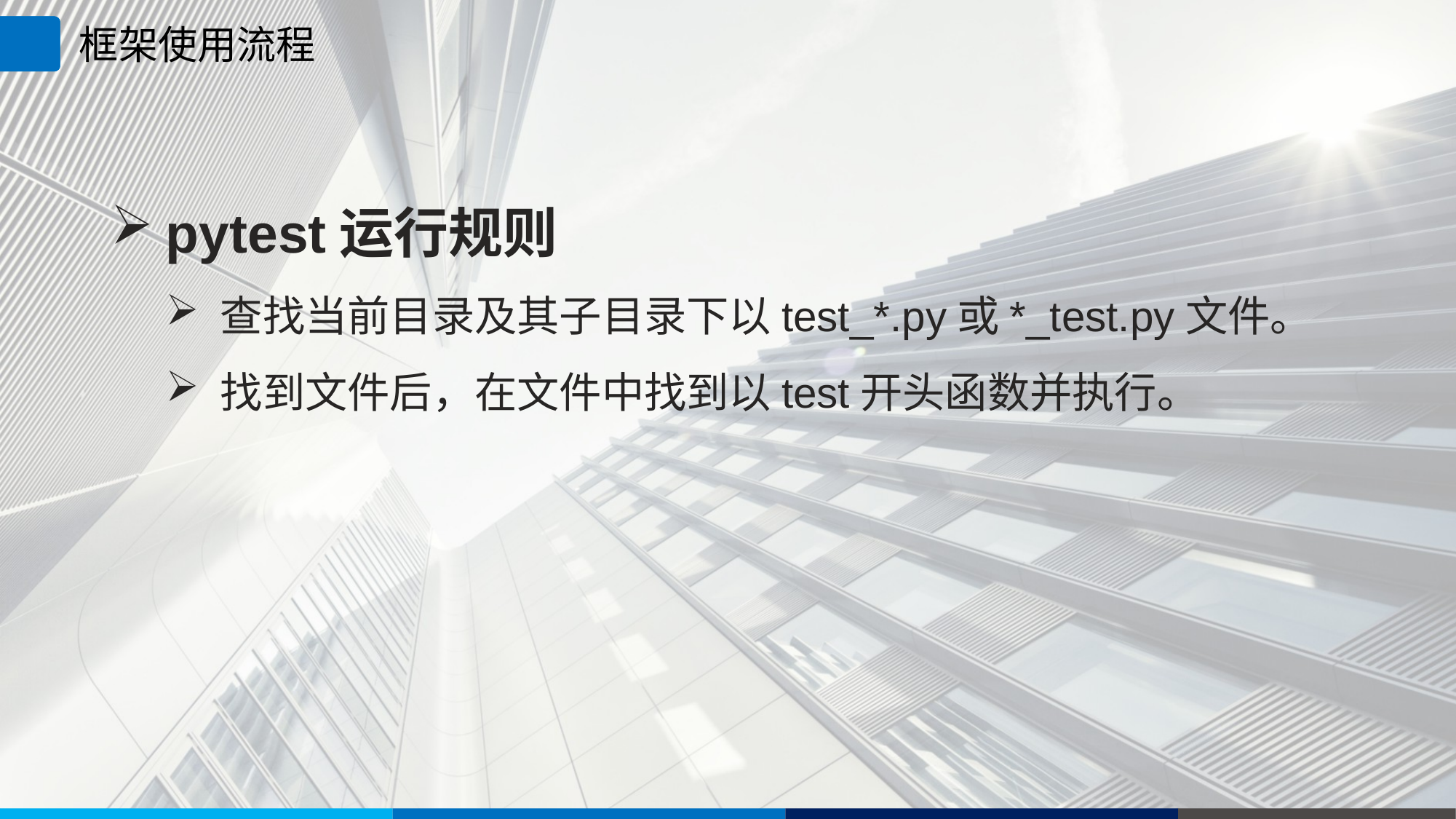

框架使用流程

pytest运行规则
查找当前目录及其子目录下以test_*.py或*_test.py文件。
找到文件后，在文件中找到以test开头函数并执行。